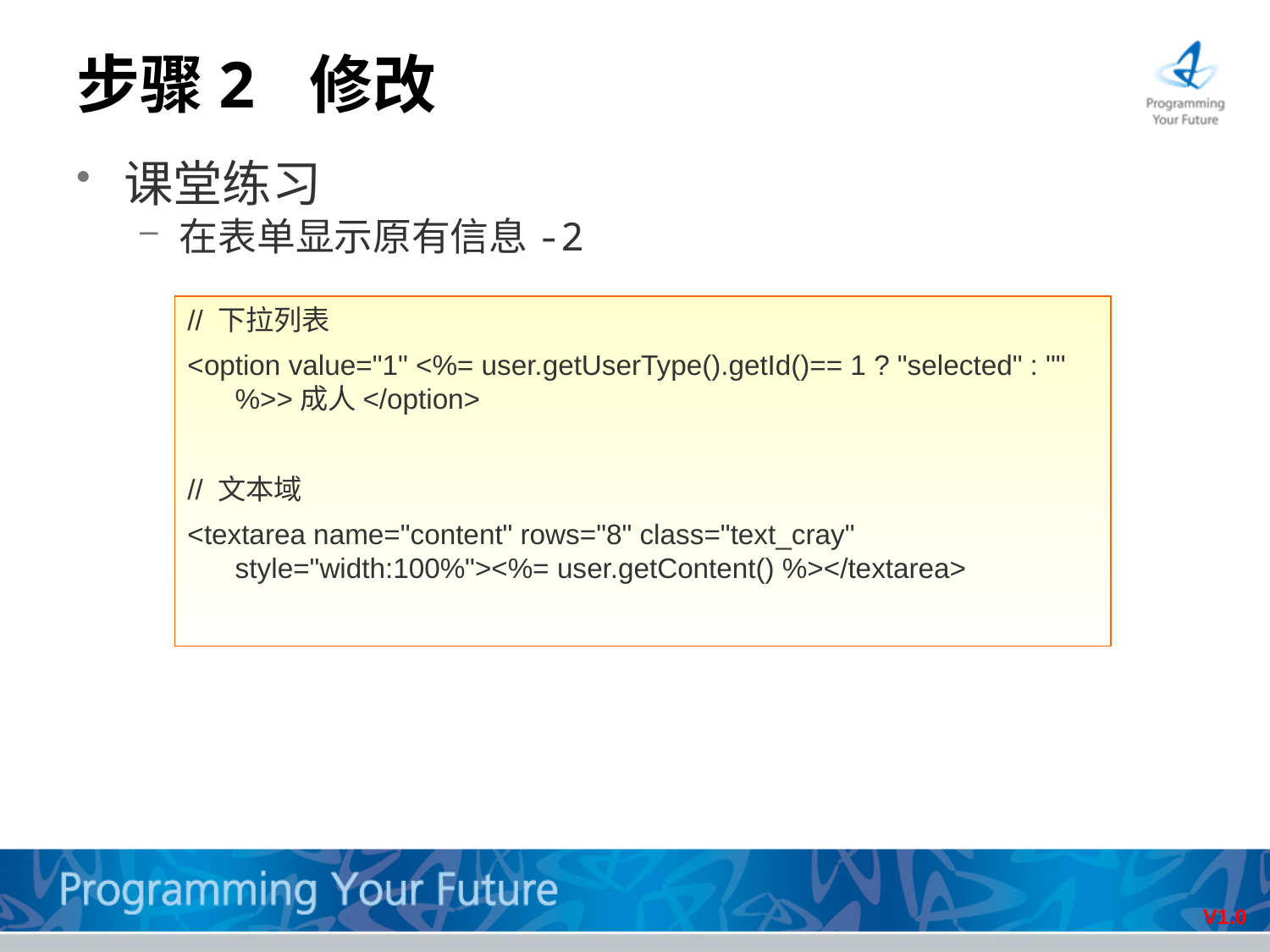

# 步骤2 修改
课堂练习
在表单显示原有信息-2
// 下拉列表
<option value="1" <%= user.getUserType().getId()== 1 ? "selected" : "" %>>成人</option>

// 文本域
<textarea name="content" rows="8" class="text_cray" style="width:100%"><%= user.getContent() %></textarea>